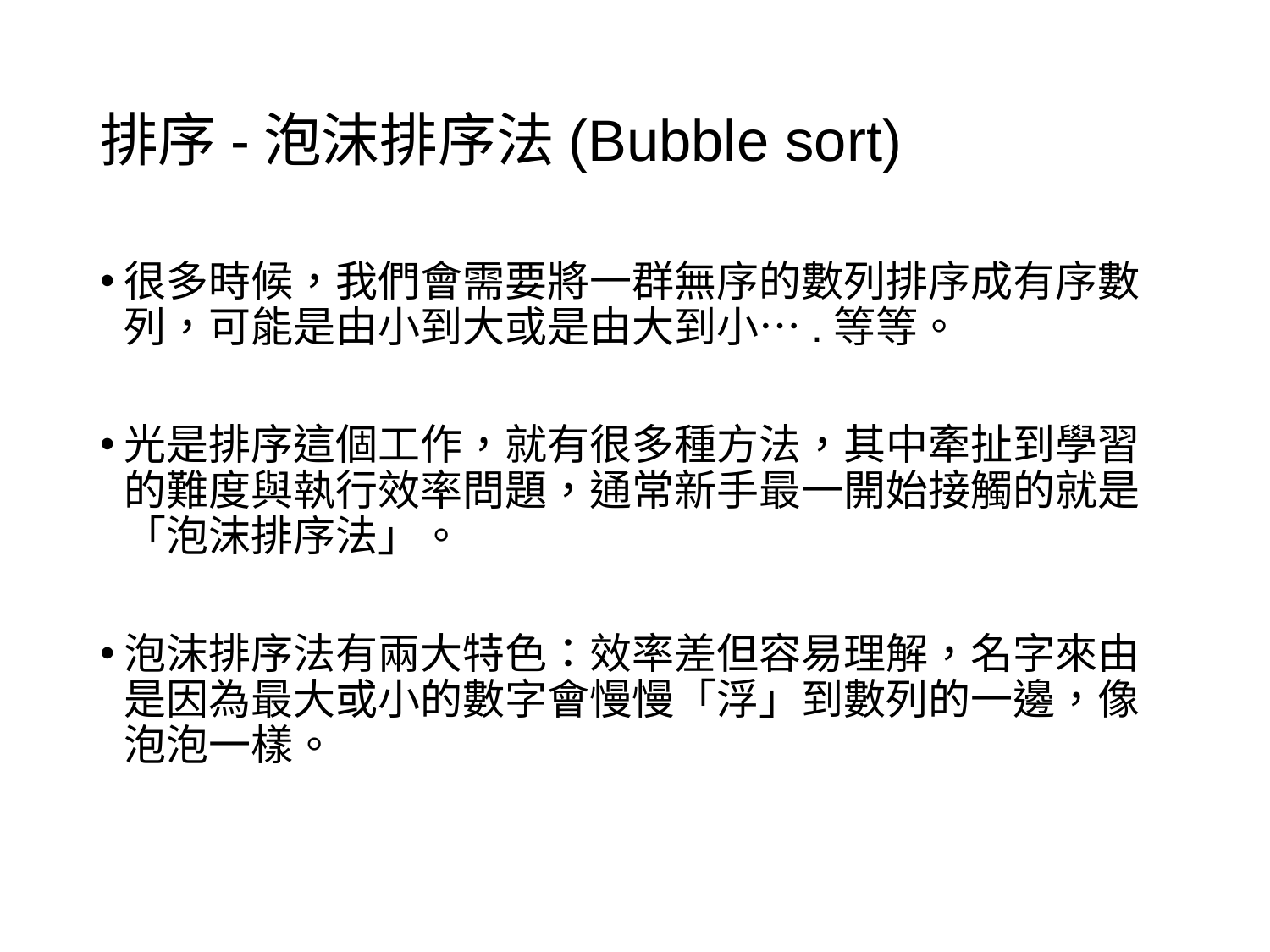

# 排序-泡沫排序法(Bubble sort)
很多時候，我們會需要將一群無序的數列排序成有序數列，可能是由小到大或是由大到小….等等。

光是排序這個工作，就有很多種方法，其中牽扯到學習的難度與執行效率問題，通常新手最一開始接觸的就是「泡沫排序法」。

泡沫排序法有兩大特色：效率差但容易理解，名字來由是因為最大或小的數字會慢慢「浮」到數列的一邊，像泡泡一樣。